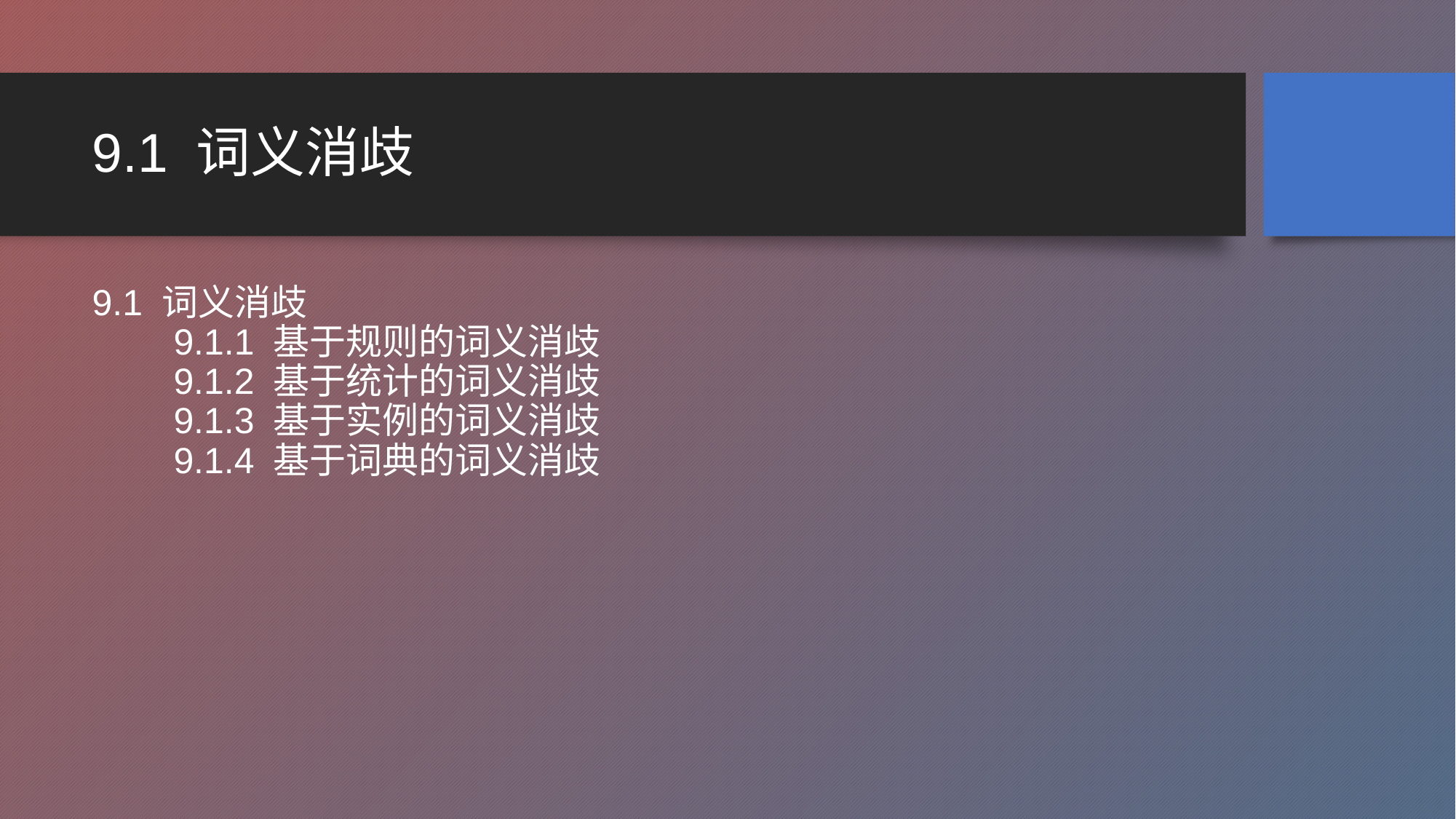

# 9.1 词义消歧
9.1 词义消歧
　　9.1.1 基于规则的词义消歧
　　9.1.2 基于统计的词义消歧
　　9.1.3 基于实例的词义消歧
　　9.1.4 基于词典的词义消歧